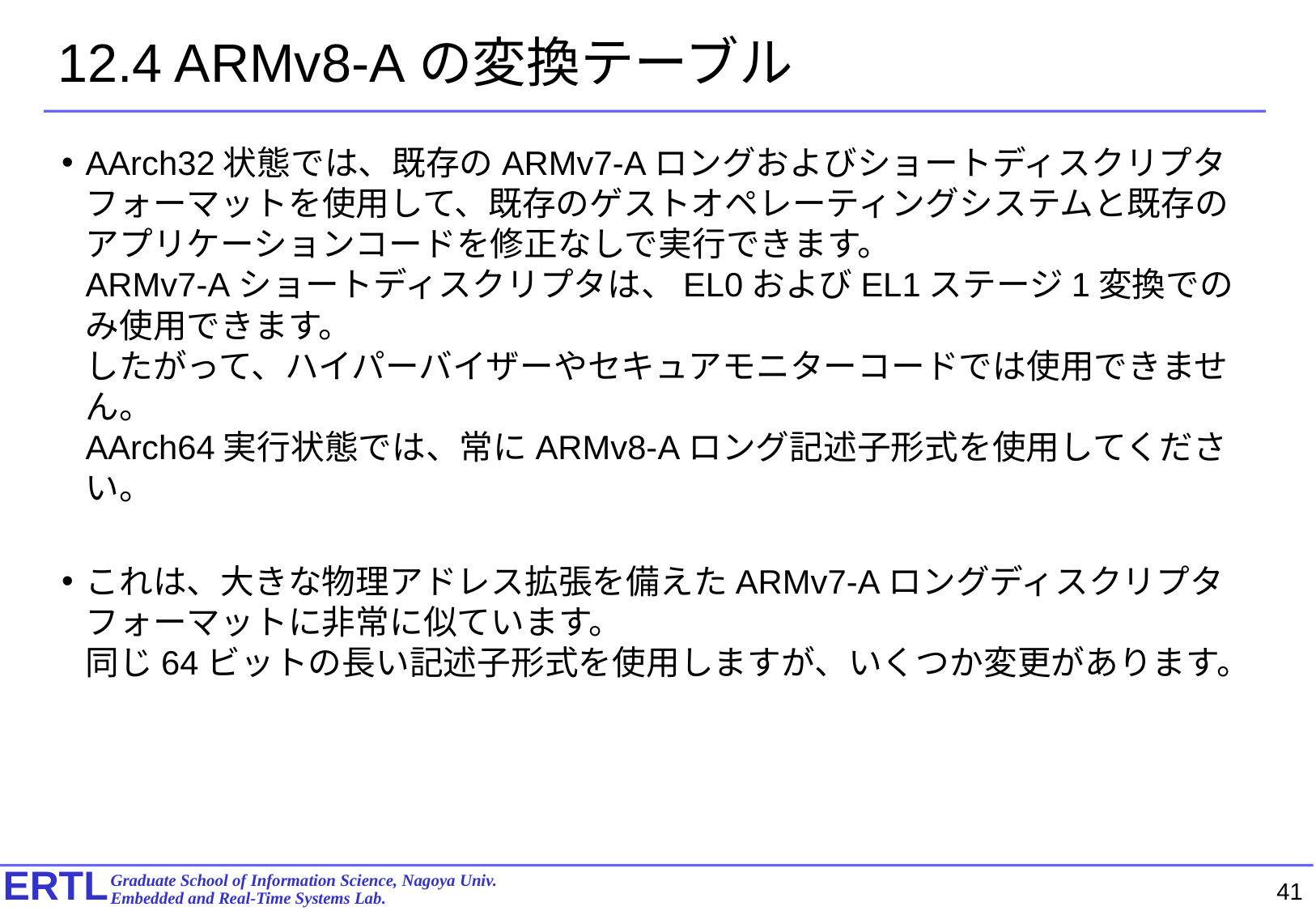

# 12.4 ARMv8-Aの変換テーブル
AArch32状態では、既存のARMv7-Aロングおよびショートディスクリプタフォーマットを使用して、既存のゲストオペレーティングシステムと既存のアプリケーションコードを修正なしで実行できます。
ARMv7-Aショートディスクリプタは、EL0およびEL1ステージ1変換でのみ使用できます。
したがって、ハイパーバイザーやセキュアモニターコードでは使用できません。
AArch64実行状態では、常にARMv8-Aロング記述子形式を使用してください。

これは、大きな物理アドレス拡張を備えたARMv7-Aロングディスクリプタフォーマットに非常に似ています。
同じ64ビットの長い記述子形式を使用しますが、いくつか変更があります。
41